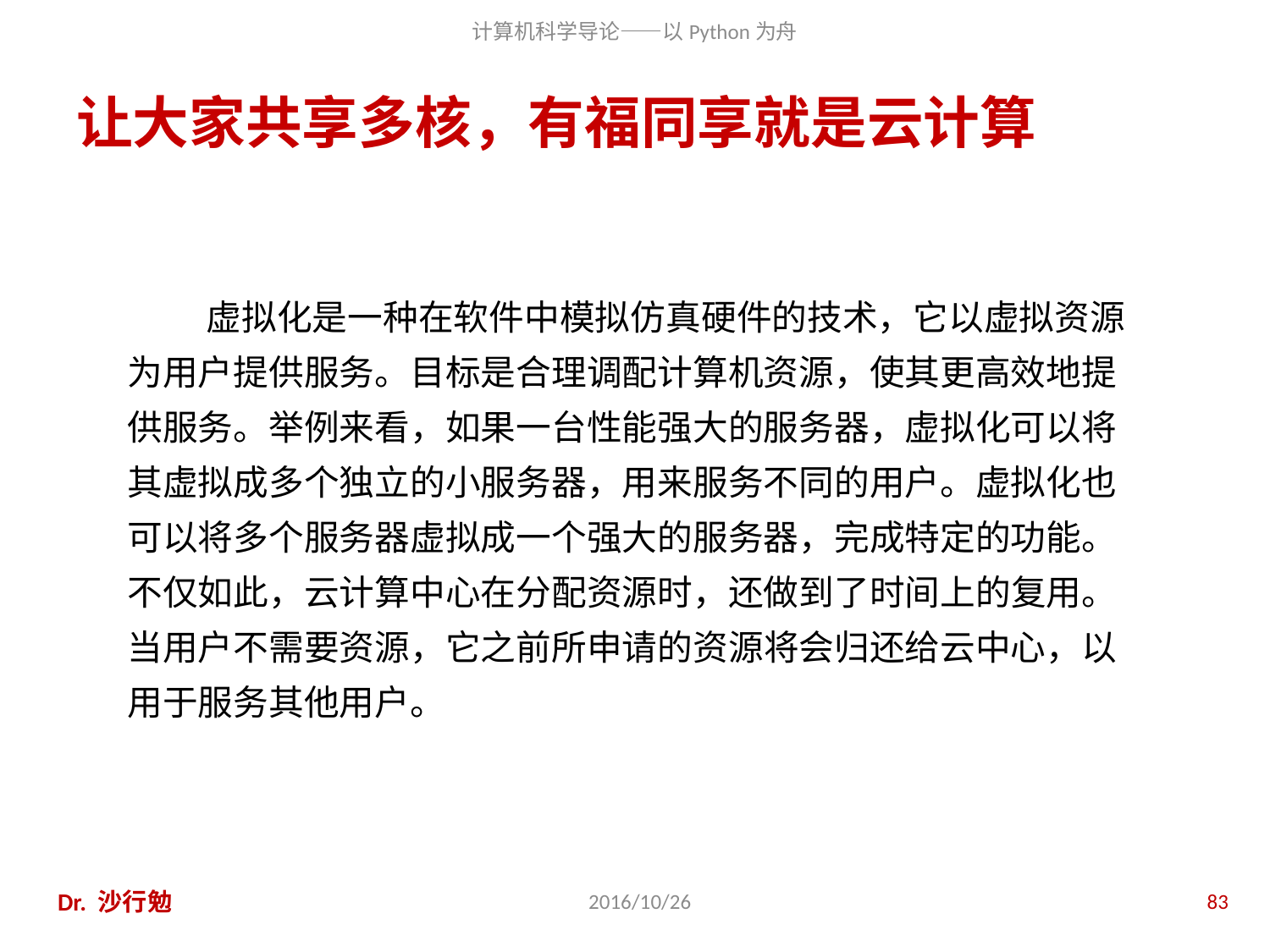

# 让大家共享多核，有福同享就是云计算
         虚拟化是一种在软件中模拟仿真硬件的技术，它以虚拟资源为用户提供服务。目标是合理调配计算机资源，使其更高效地提供服务。举例来看，如果一台性能强大的服务器，虚拟化可以将其虚拟成多个独立的小服务器，用来服务不同的用户。虚拟化也可以将多个服务器虚拟成一个强大的服务器，完成特定的功能。不仅如此，云计算中心在分配资源时，还做到了时间上的复用。当用户不需要资源，它之前所申请的资源将会归还给云中心，以用于服务其他用户。
Dr. 沙行勉
2016/10/26
83